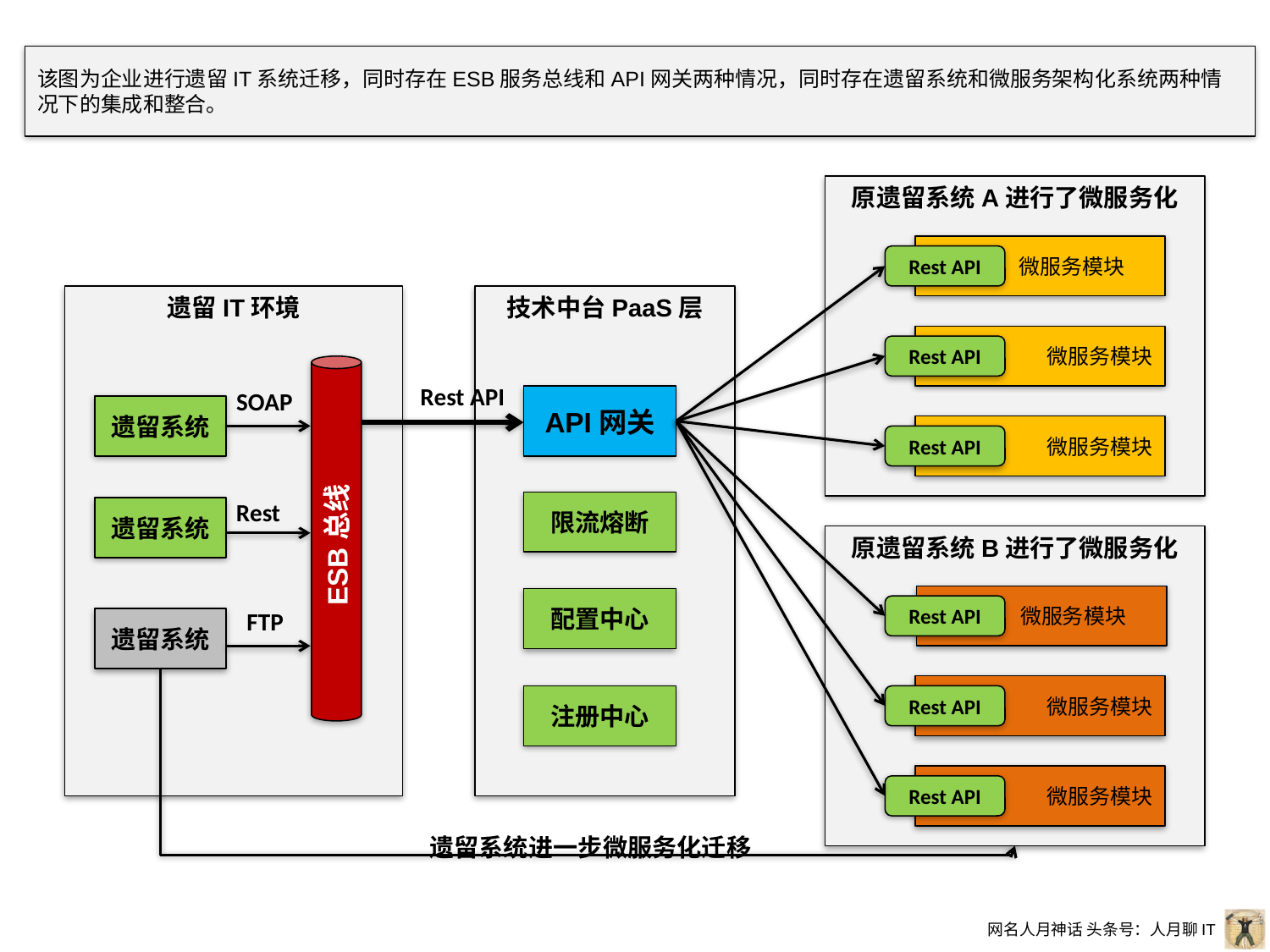

该图为企业进行遗留IT系统迁移，同时存在ESB服务总线和API网关两种情况，同时存在遗留系统和微服务架构化系统两种情况下的集成和整合。
原遗留系统A进行了微服务化
微服务模块
Rest API
遗留IT环境
技术中台PaaS层
微服务模块
Rest API
ESB总线
Rest API
SOAP
API网关
遗留系统
微服务模块
Rest API
Rest
限流熔断
遗留系统
原遗留系统B进行了微服务化
微服务模块
配置中心
Rest API
FTP
遗留系统
微服务模块
注册中心
Rest API
微服务模块
Rest API
遗留系统进一步微服务化迁移